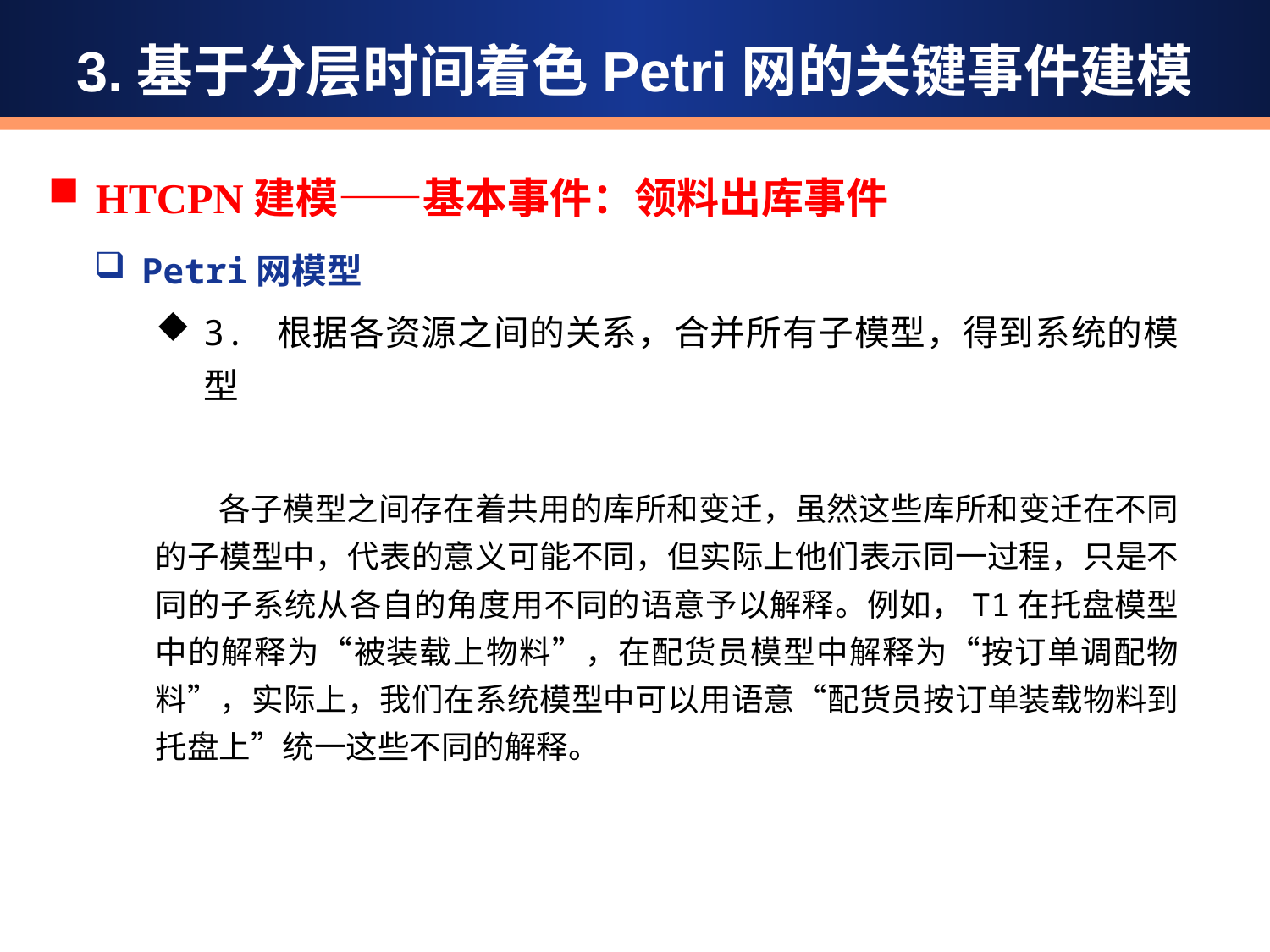

3.基于分层时间着色Petri网的关键事件建模
HTCPN建模——基本事件：领料出库事件
Petri网模型
3. 根据各资源之间的关系，合并所有子模型，得到系统的模型

各子模型之间存在着共用的库所和变迁，虽然这些库所和变迁在不同的子模型中，代表的意义可能不同，但实际上他们表示同一过程，只是不同的子系统从各自的角度用不同的语意予以解释。例如，T1在托盘模型中的解释为“被装载上物料”，在配货员模型中解释为“按订单调配物料”，实际上，我们在系统模型中可以用语意“配货员按订单装载物料到托盘上”统一这些不同的解释。